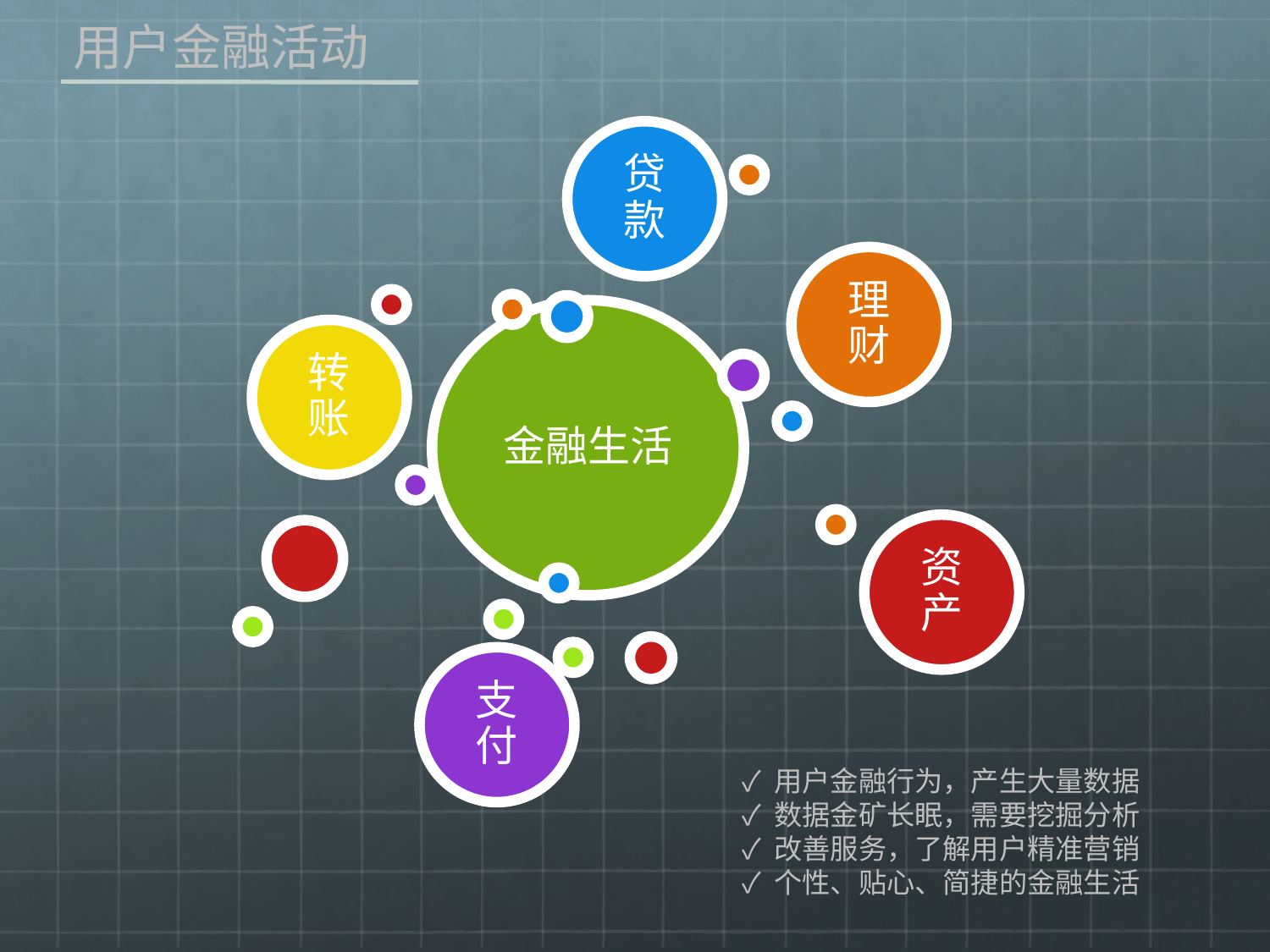

用户金融活动
金融生活
转账
理财
资产
支付
贷款
✓ 用户金融行为，产生大量数据
✓ 数据金矿长眠，需要挖掘分析
✓ 改善服务，了解用户精准营销
✓ 个性、贴心、简捷的金融生活